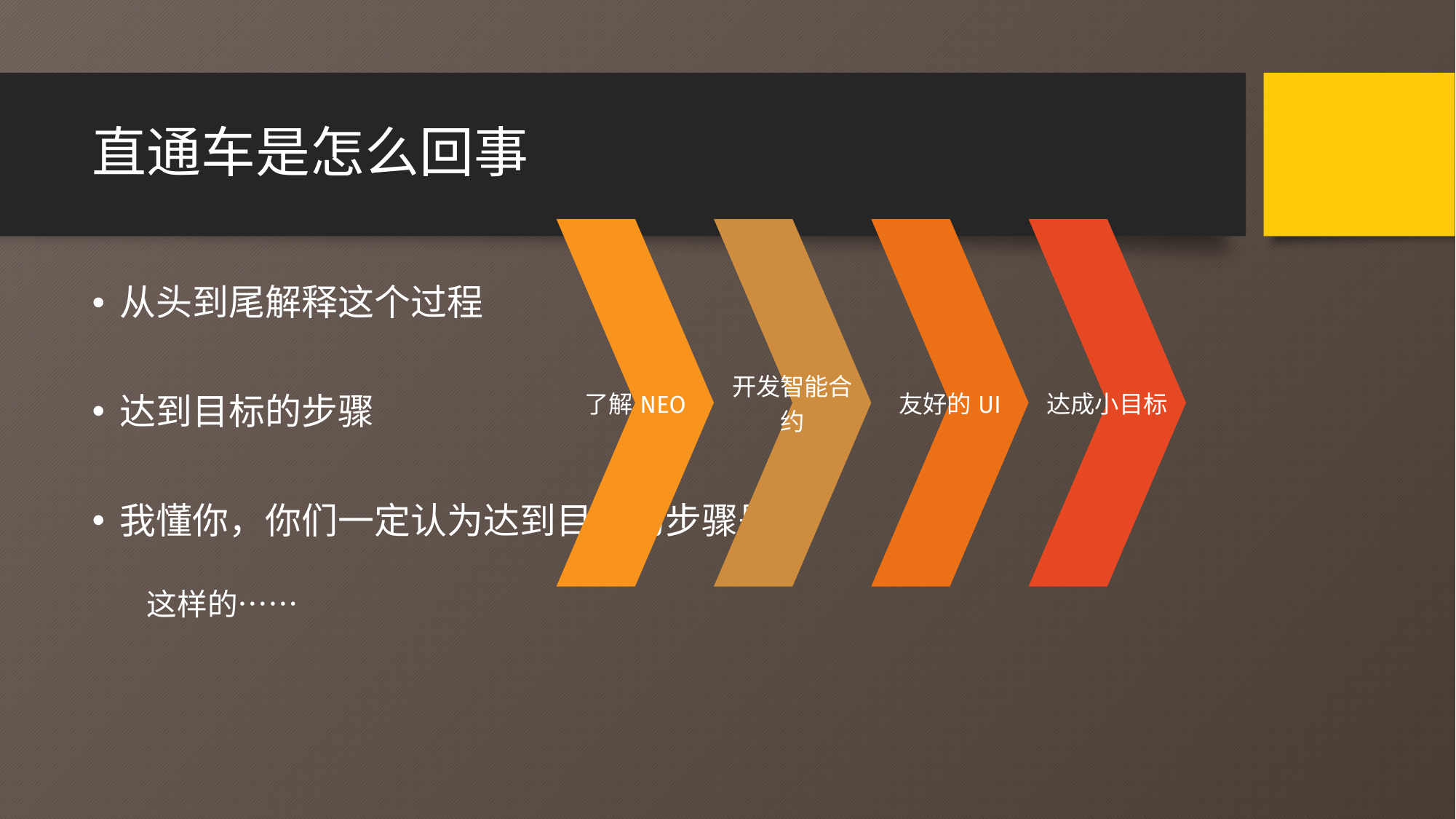

# 直通车是怎么回事
了解NEO
开发智能合约
友好的UI
达成小目标
从头到尾解释这个过程

达到目标的步骤

我懂你，你们一定认为达到目标的步骤是

这样的……